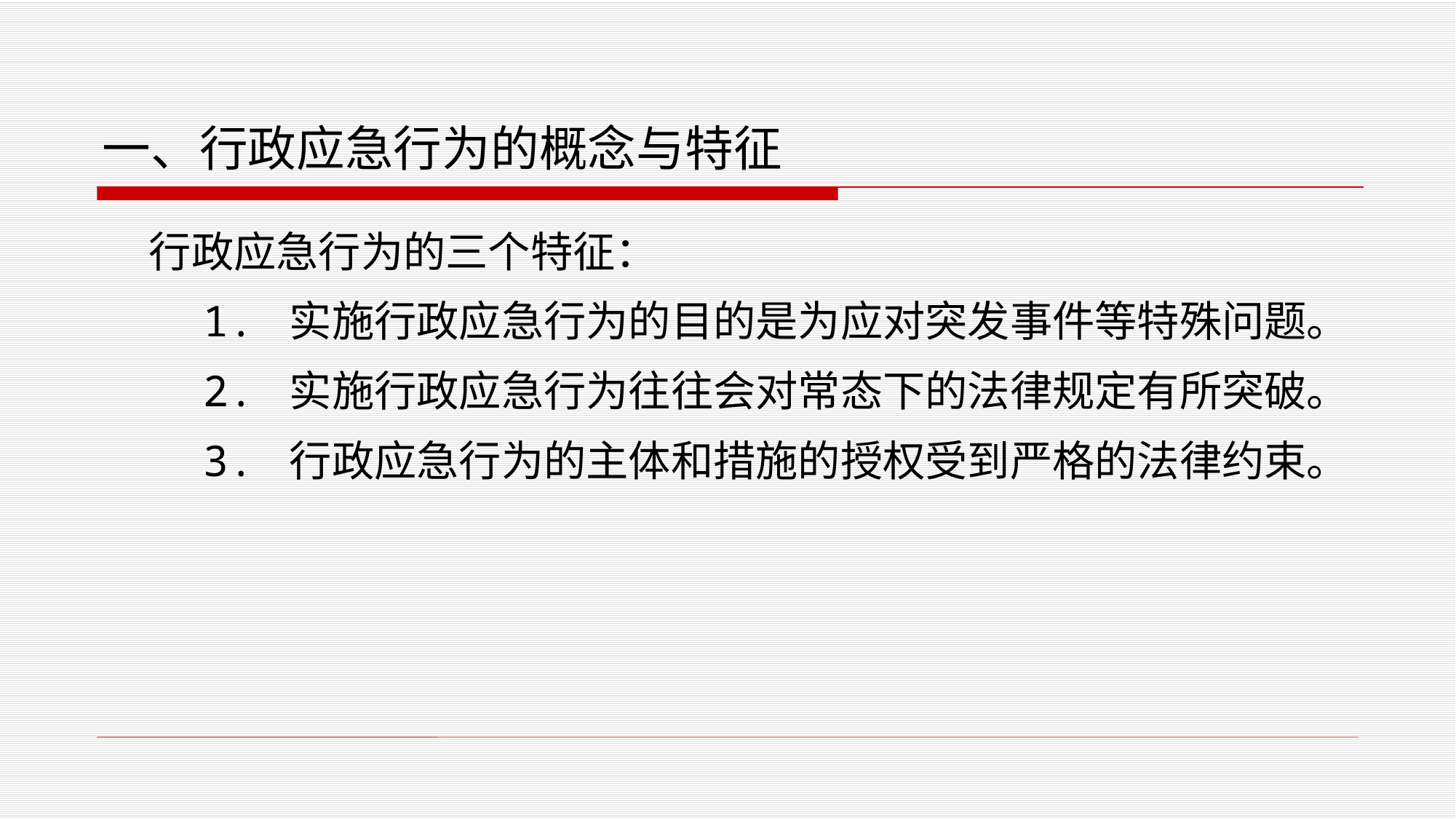

# 一、行政应急行为的概念与特征
    行政应急行为的三个特征：
    1. 实施行政应急行为的目的是为应对突发事件等特殊问题。
    2. 实施行政应急行为往往会对常态下的法律规定有所突破。
    3. 行政应急行为的主体和措施的授权受到严格的法律约束。